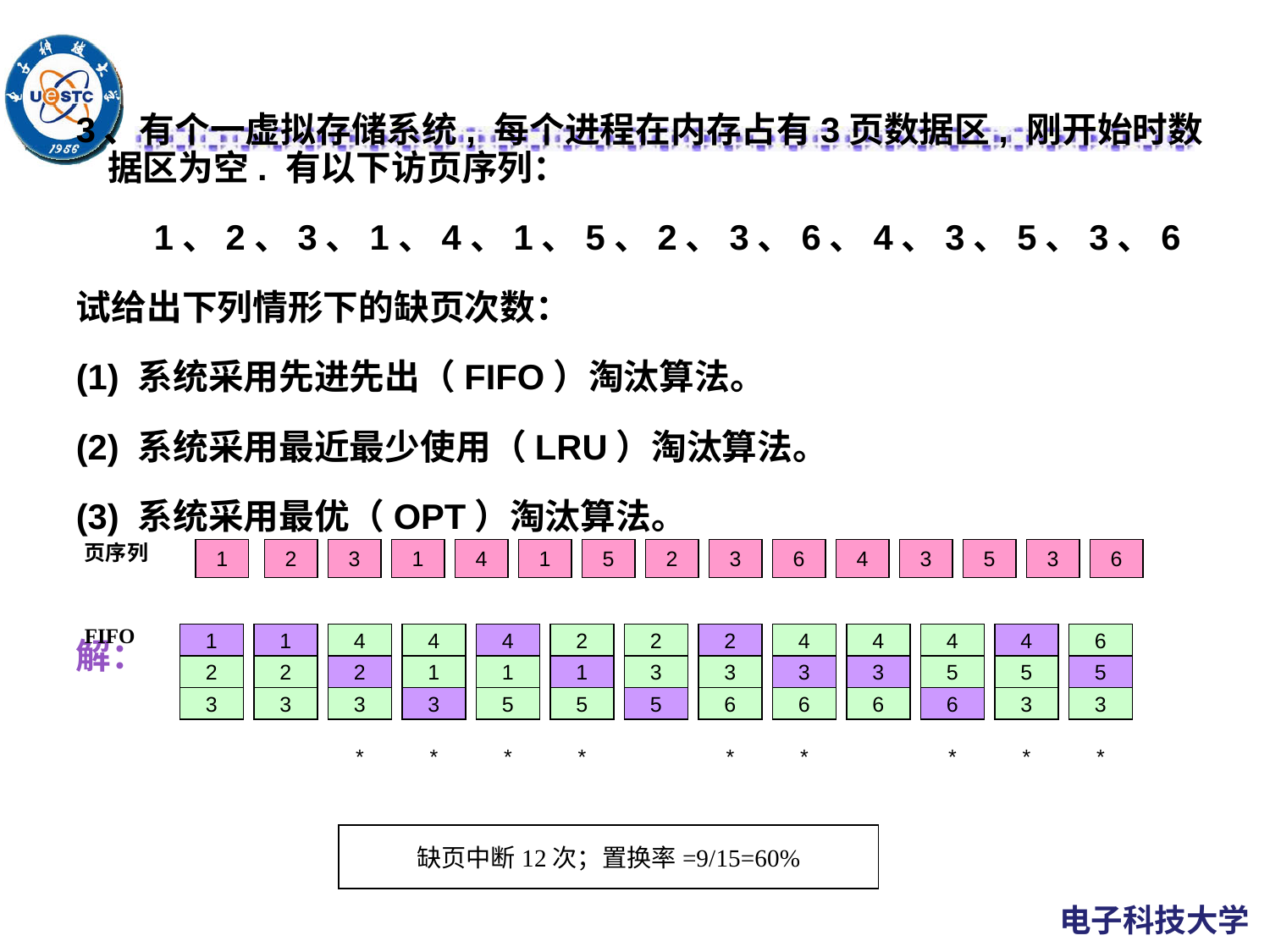

3、有个一虚拟存储系统, 每个进程在内存占有3页数据区, 刚开始时数据区为空. 有以下访页序列：
        1、2、3、1、4、1、5、2、3、6、4、3、5、3、6
试给出下列情形下的缺页次数：
(1) 系统采用先进先出（FIFO）淘汰算法。
(2) 系统采用最近最少使用（LRU）淘汰算法。
(3) 系统采用最优（OPT）淘汰算法。

解：
页序列
1
2
3
1
4
1
5
2
3
6
4
3
5
3
6
1
2
3
1
4
1
5
2
3
6
4
3
5
3
6
FIFO

1
1
2
3
4
2
3
4
1
3
4
1
5
2
1
5
2
3
5
2
3
6
4
3
6
4
3
6
4
5
6
4
5
3
6
5
3
2
3

*
*
*
*

*
*

*
*
*
缺页中断12次；置换率=9/15=60%